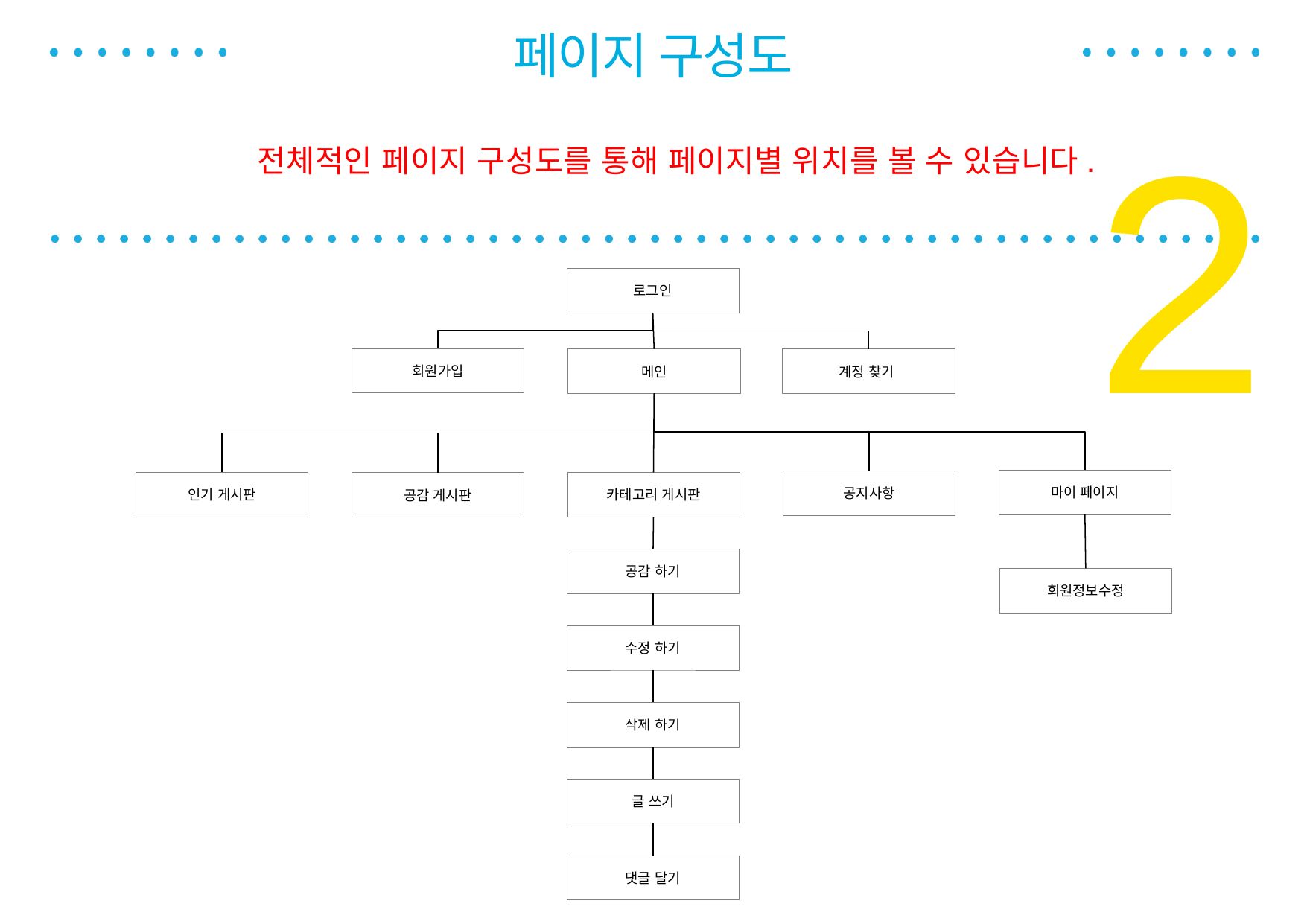

페이지 구성도
2
전체적인 페이지 구성도를 통해 페이지별 위치를 볼 수 있습니다.

로그인
회원가입
계정 찾기
메인
마이 페이지
공지사항
인기 게시판
카테고리 게시판
공감 게시판
공감 하기
회원정보수정
수정 하기
삭제 하기
글 쓰기
댓글 달기